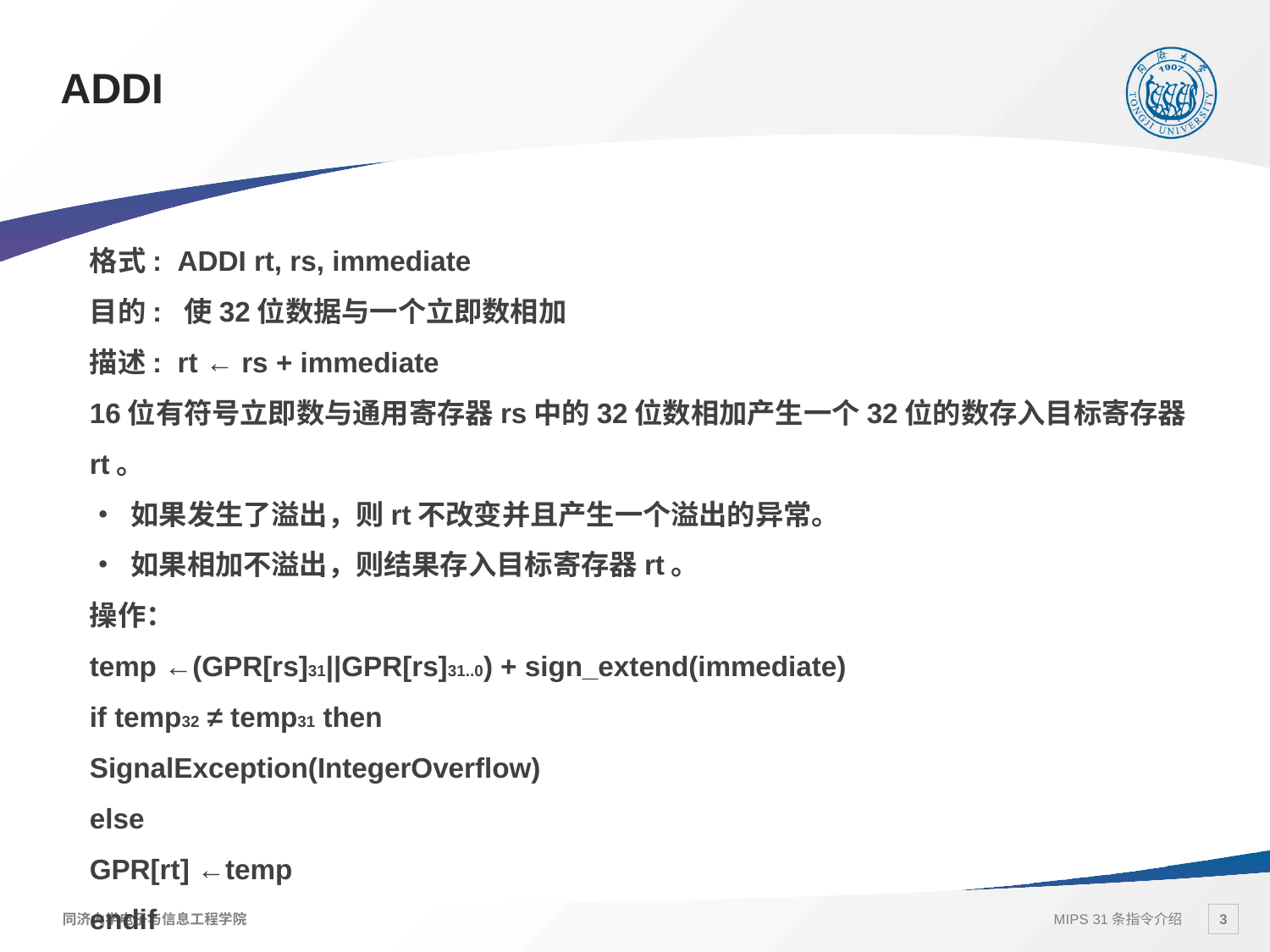

# ADDI
格式:  ADDI rt, rs, immediate
目的:  使32位数据与一个立即数相加
描述:  rt ← rs + immediate
16位有符号立即数与通用寄存器rs中的32位数相加产生一个32位的数存入目标寄存器rt。
• 如果发生了溢出，则rt不改变并且产生一个溢出的异常。
• 如果相加不溢出，则结果存入目标寄存器rt。
操作：
temp ←(GPR[rs]31||GPR[rs]31..0) + sign_extend(immediate)
if temp32 ≠ temp31 then
SignalException(IntegerOverflow)
else
GPR[rt] ←temp
endif